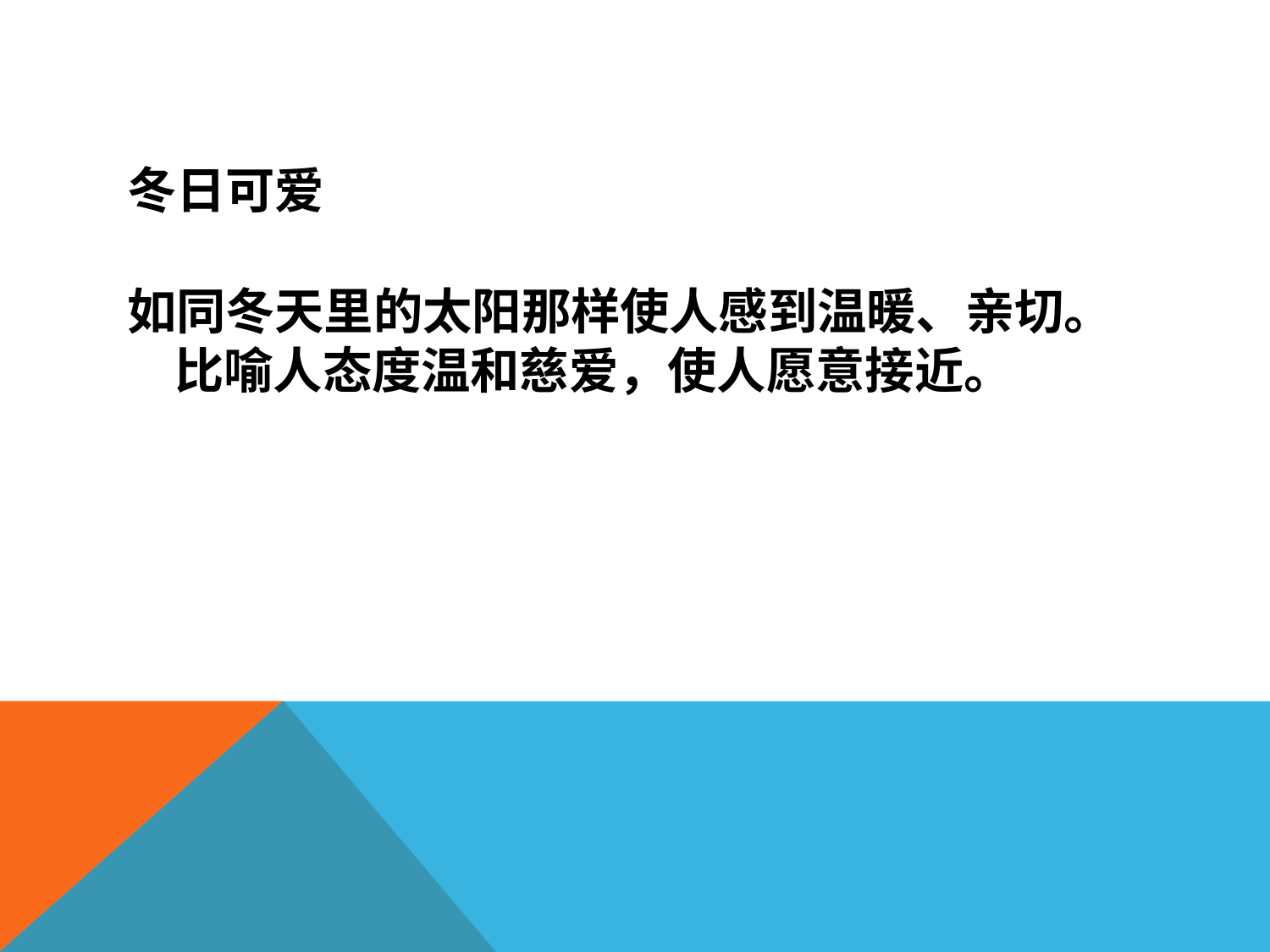

#
冬日可爱

如同冬天里的太阳那样使人感到温暖、亲切。比喻人态度温和慈爱，使人愿意接近。